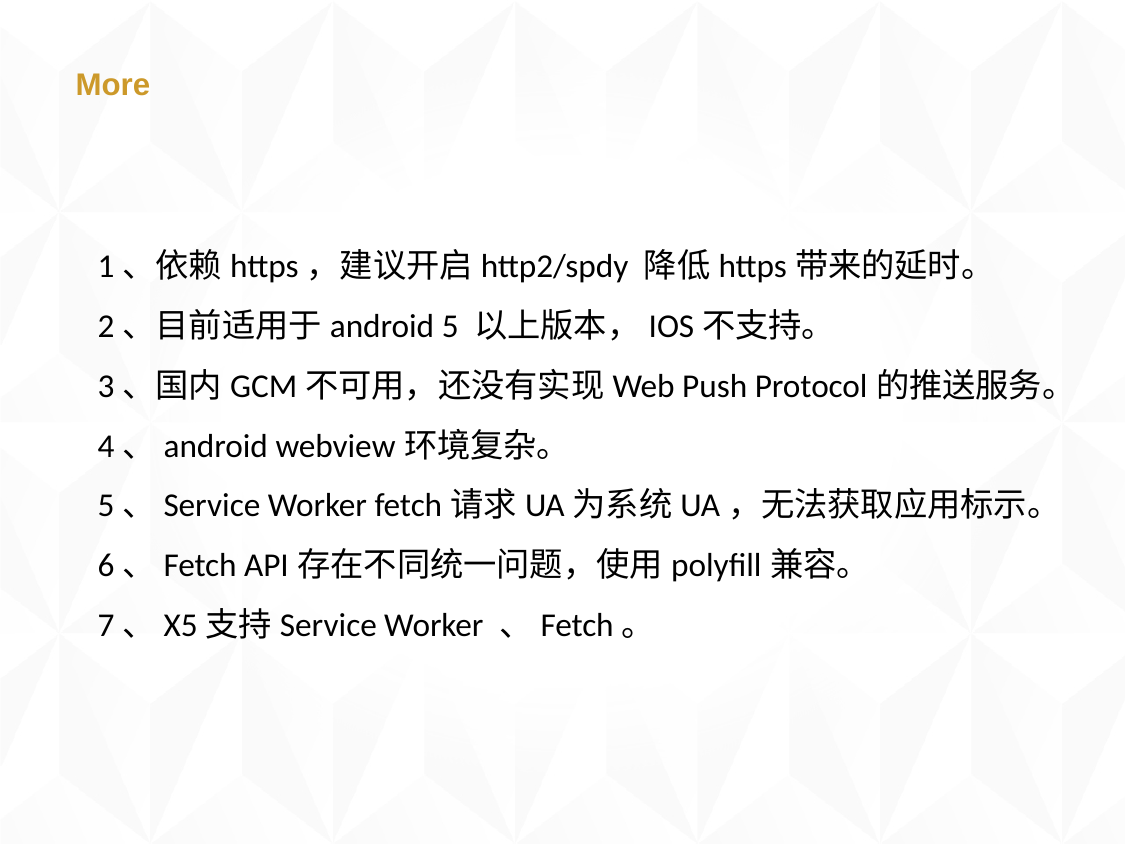

# More
1、依赖https，建议开启http2/spdy 降低https带来的延时。
2、目前适用于android 5 以上版本，IOS不支持。
3、国内GCM不可用，还没有实现Web Push Protocol的推送服务。
4、android webview环境复杂。
5、Service Worker fetch请求UA为系统UA，无法获取应用标示。
6、Fetch API存在不同统一问题，使用polyfill兼容。
7、X5支持Service Worker 、Fetch。